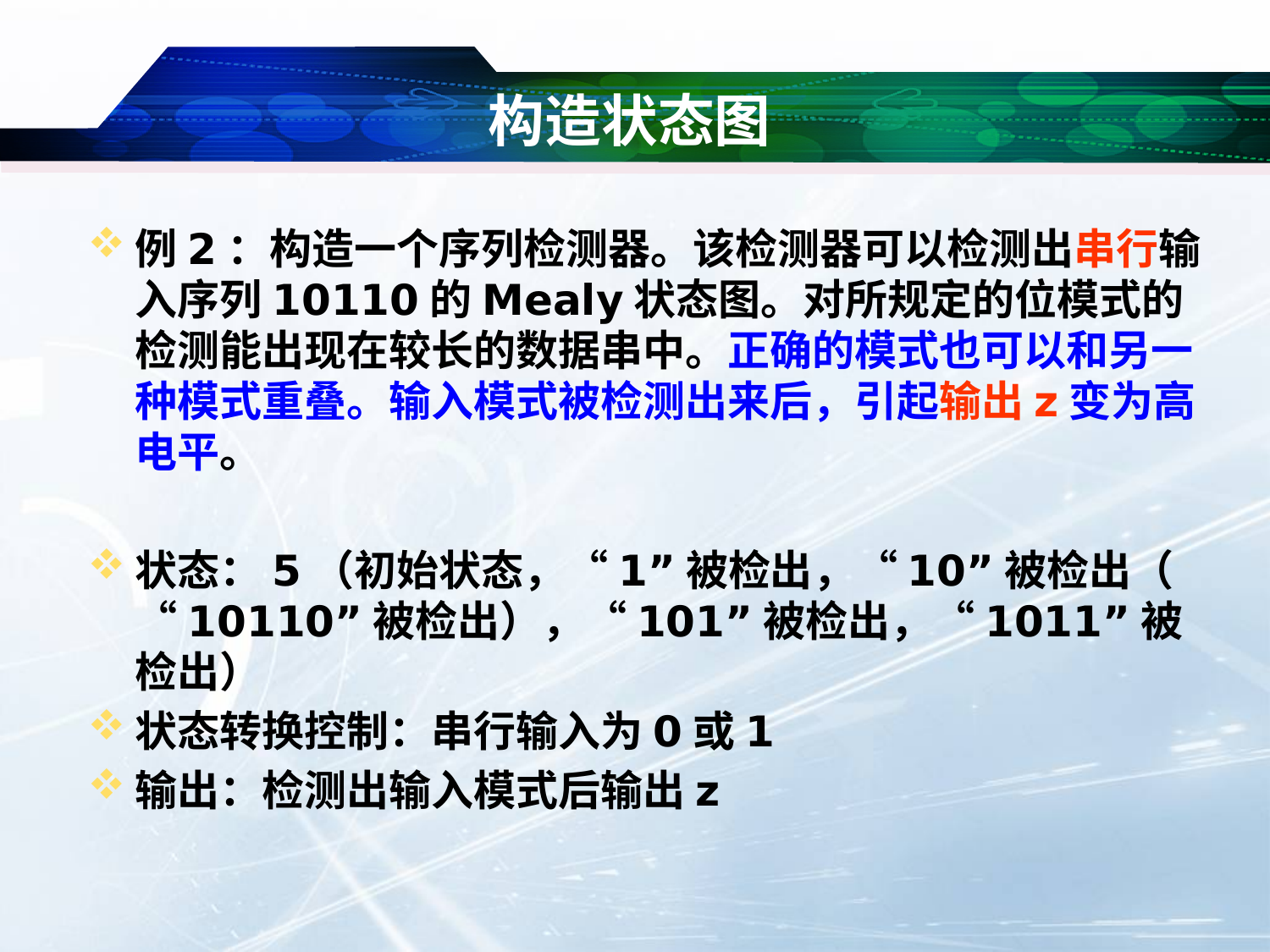

# 构造状态图
例2：构造一个序列检测器。该检测器可以检测出串行输入序列10110的Mealy状态图。对所规定的位模式的检测能出现在较长的数据串中。正确的模式也可以和另一种模式重叠。输入模式被检测出来后，引起输出z变为高电平。

状态：5（初始状态，“1”被检出，“10”被检出（ “10110”被检出），“101”被检出，“1011”被检出）
状态转换控制：串行输入为0或1
输出：检测出输入模式后输出z